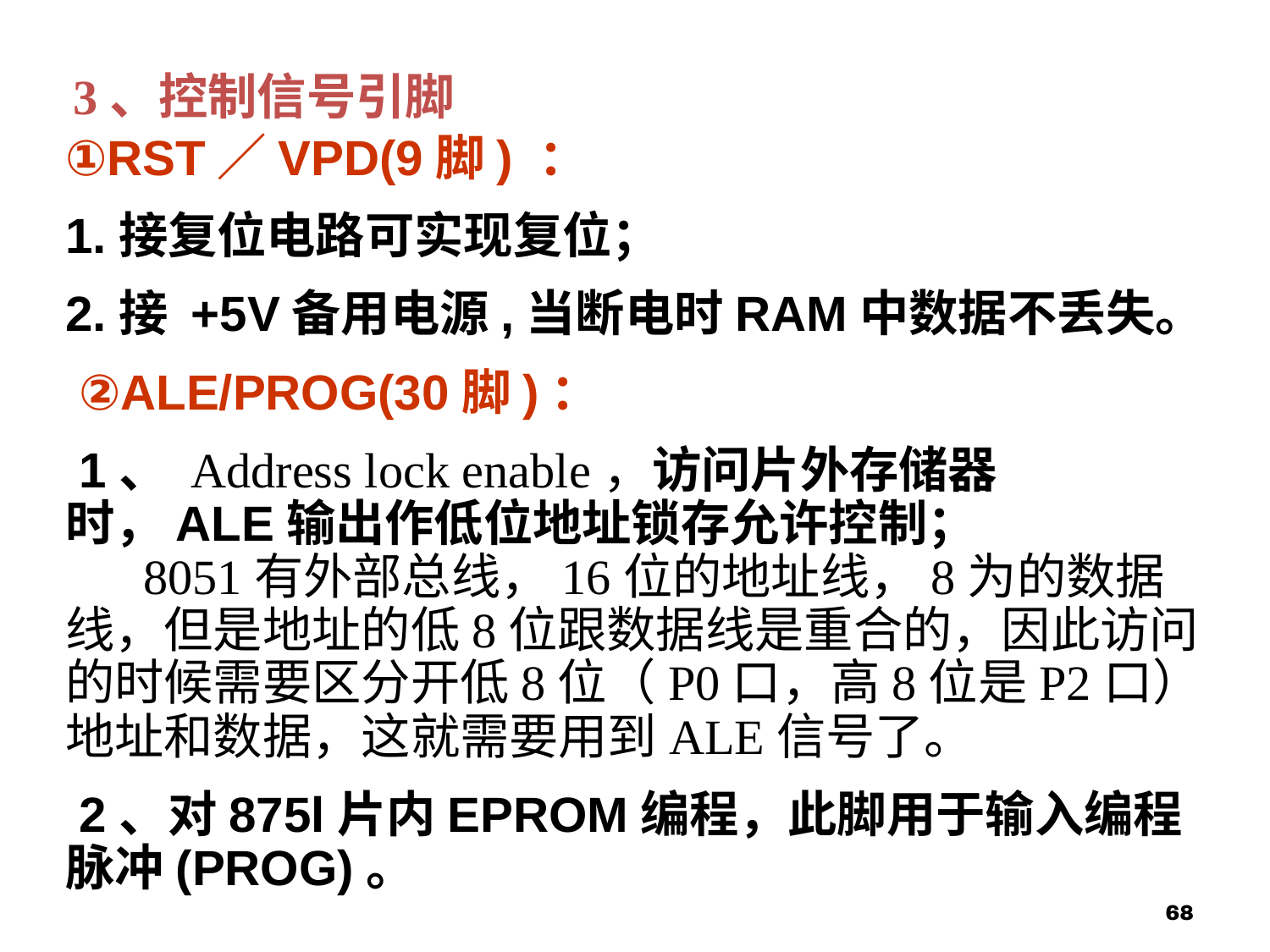

3、控制信号引脚
①RST／VPD(9脚) ：
1.接复位电路可实现复位；
2.接 +5V备用电源,当断电时RAM中数据不丢失。
 ②ALE/PROG(30脚)：
 1、 Address lock enable，访问片外存储器时，ALE输出作低位地址锁存允许控制；
      8051有外部总线，16位的地址线，8为的数据线，但是地址的低8位跟数据线是重合的，因此访问的时候需要区分开低8位（P0口，高8位是P2口）地址和数据，这就需要用到ALE信号了。
 2、对875l片内EPROM编程，此脚用于输入编程脉冲(PROG)。

68